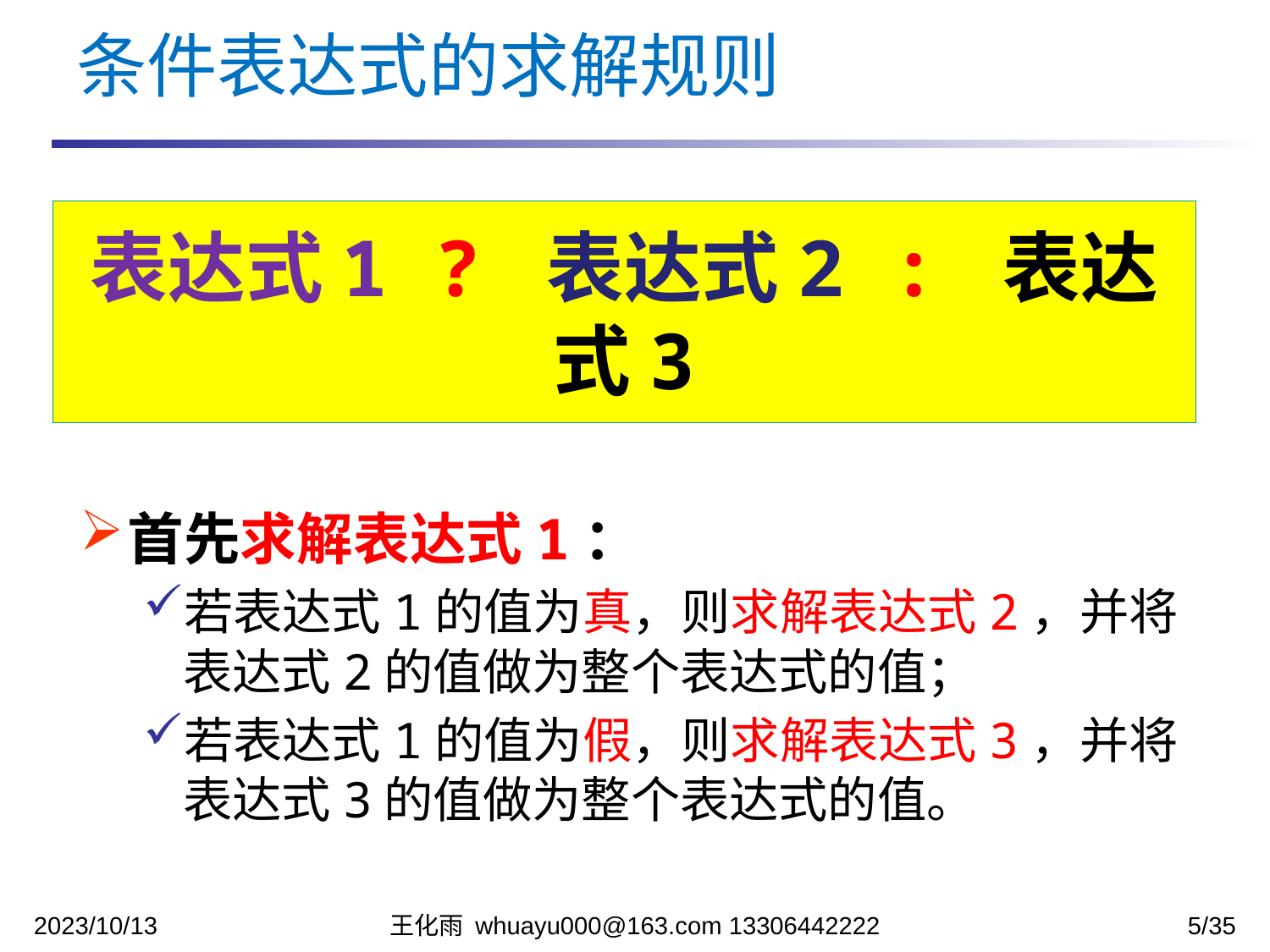

条件表达式的求解规则
表达式1 ? 表达式2 : 表达式3
首先求解表达式1：
若表达式1的值为真，则求解表达式2，并将表达式2的值做为整个表达式的值；
若表达式1的值为假，则求解表达式3，并将表达式3的值做为整个表达式的值。
2023/10/13
王化雨 whuayu000@163.com 13306442222
5/35